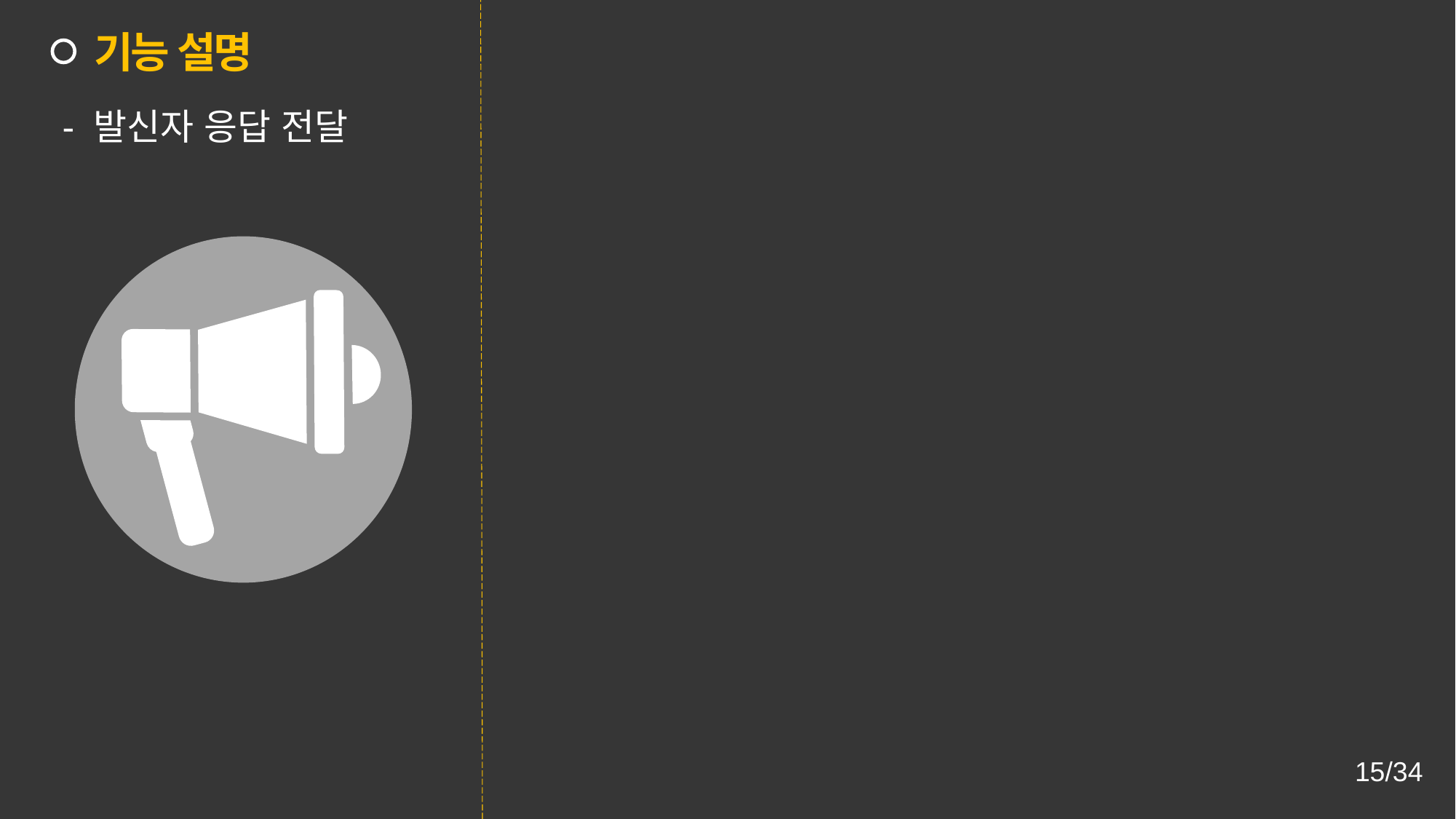

기능 설명

- 발신자 응답 전달

음성 메시지와 유사,
발신자가 수신자에게 전달할 말이 있는 경우
음성을 문자로 바꾼 후 푸쉬 알람으로 전달
15/34